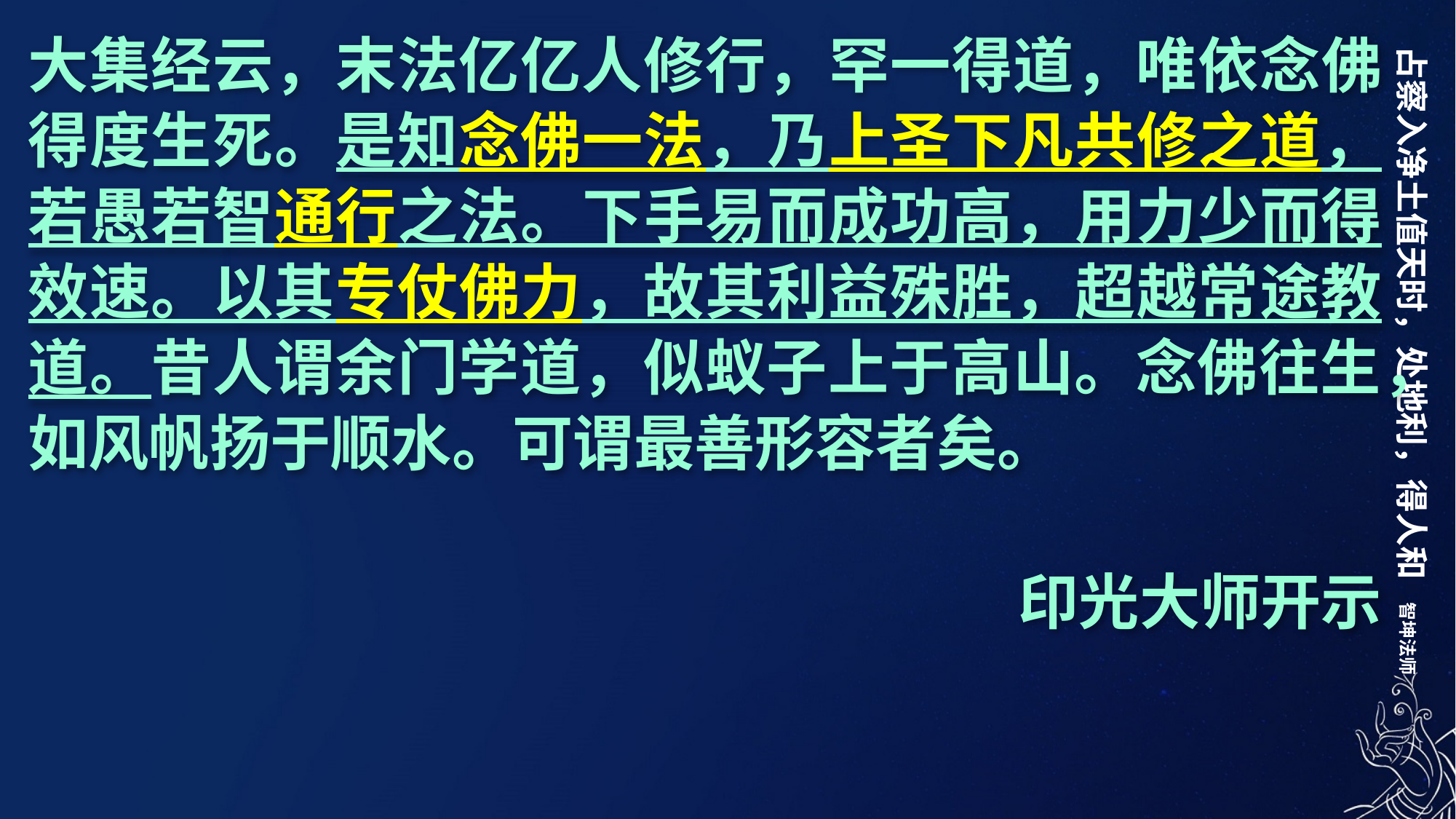

大集经云，末法亿亿人修行，罕一得道，唯依念佛得度生死。是知念佛一法，乃上圣下凡共修之道，若愚若智通行之法。下手易而成功高，用力少而得效速。以其专仗佛力，故其利益殊胜，超越常途教道。昔人谓余门学道，似蚁子上于高山。念佛往生，如风帆扬于顺水。可谓最善形容者矣。
印光大师开示